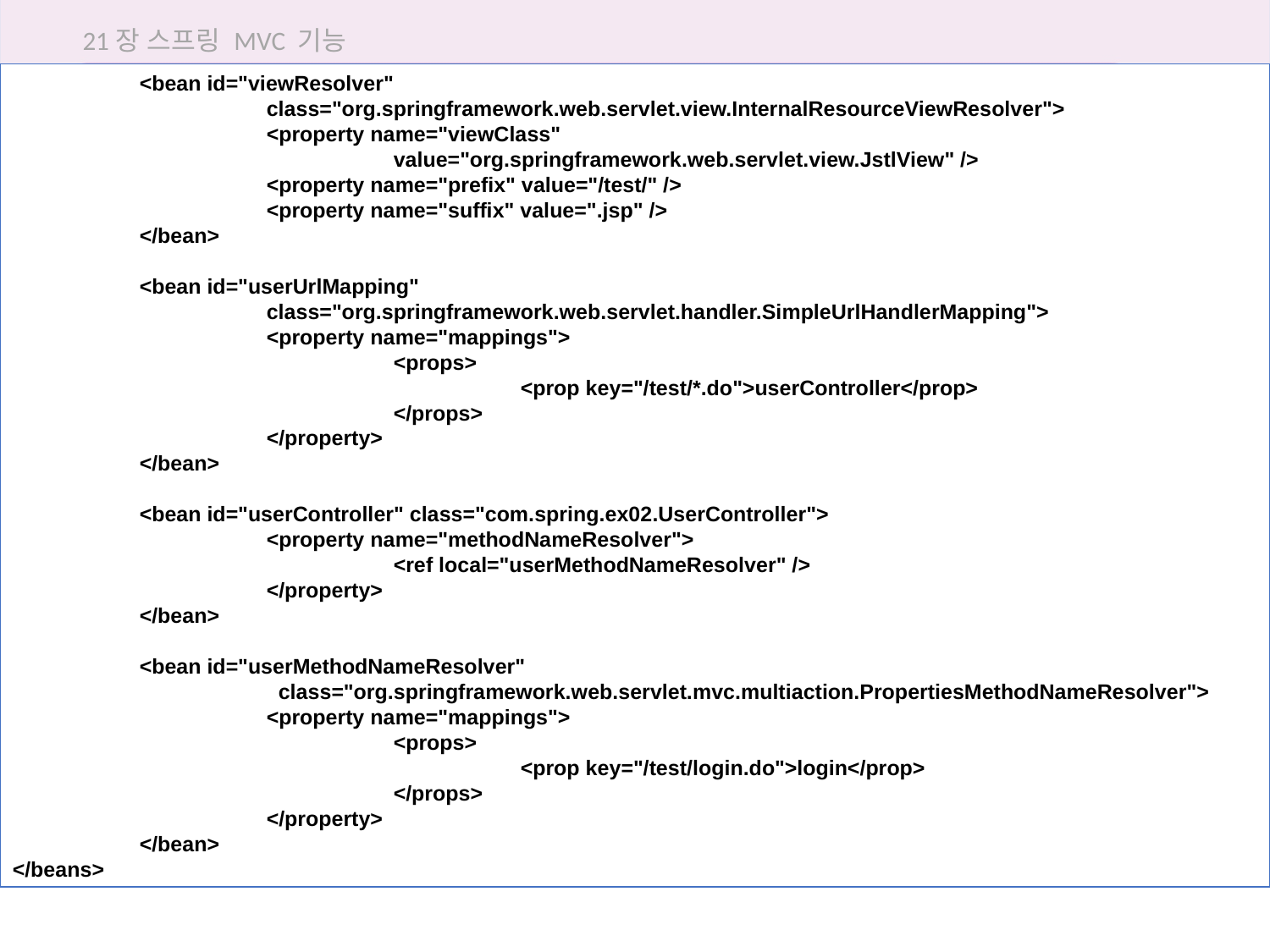

21장 스프링 MVC 기능
 	<bean id="viewResolver"
		class="org.springframework.web.servlet.view.InternalResourceViewResolver">
		<property name="viewClass"
			value="org.springframework.web.servlet.view.JstlView" />
		<property name="prefix" value="/test/" />
		<property name="suffix" value=".jsp" />
	</bean>

	<bean id="userUrlMapping"
		class="org.springframework.web.servlet.handler.SimpleUrlHandlerMapping">
		<property name="mappings">
			<props>
				<prop key="/test/*.do">userController</prop>
			</props>
		</property>
	</bean>

	<bean id="userController" class="com.spring.ex02.UserController">
		<property name="methodNameResolver">
			<ref local="userMethodNameResolver" />
		</property>
	</bean>

	<bean id="userMethodNameResolver"
		  class="org.springframework.web.servlet.mvc.multiaction.PropertiesMethodNameResolver">
		<property name="mappings">
			<props>
				<prop key="/test/login.do">login</prop>
			</props>
		</property>
	</bean>
</beans>
21.3 MultiActionController 이용해 스프링 MVC 실습